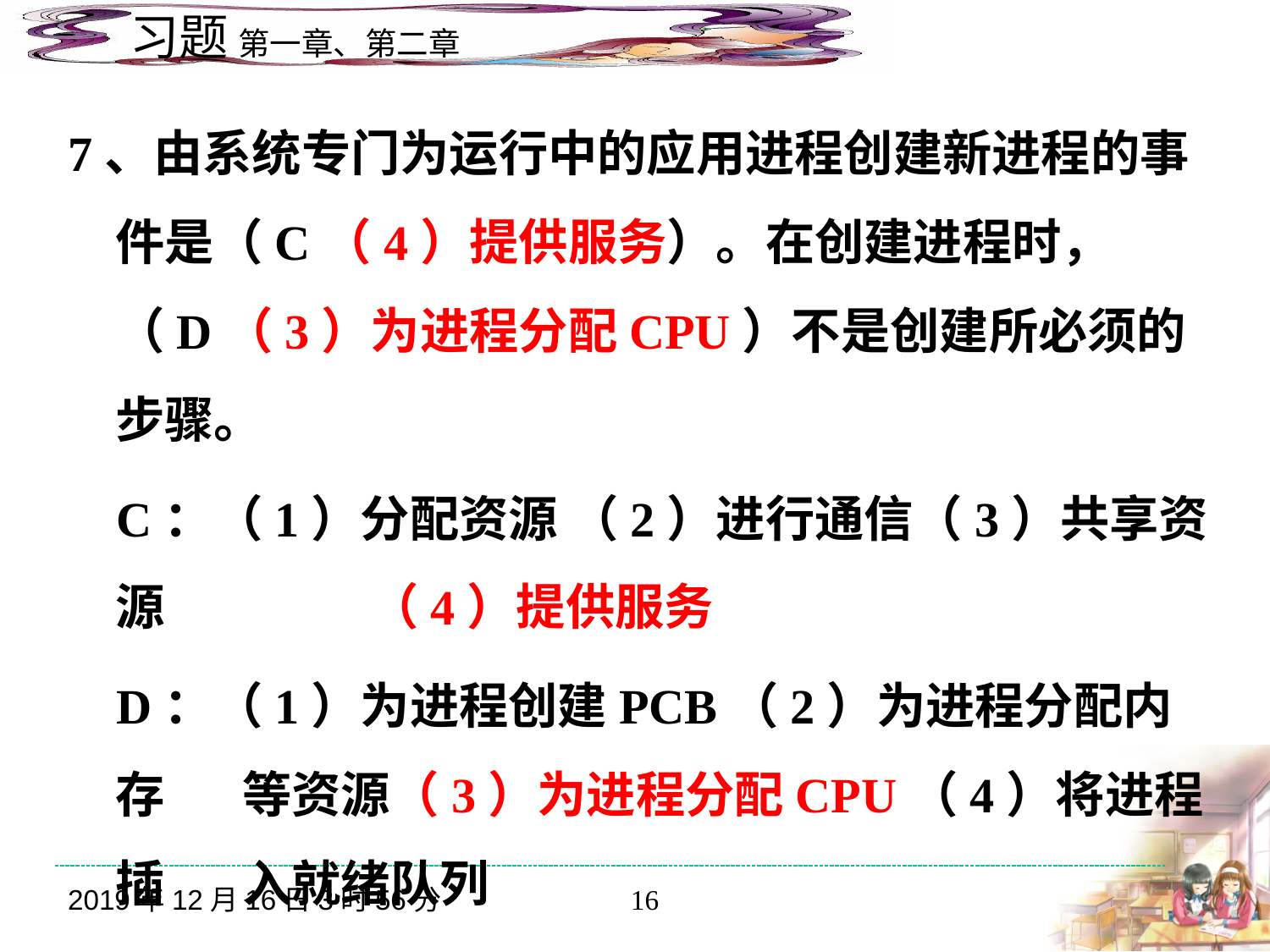

7、由系统专门为运行中的应用进程创建新进程的事件是（C（4）提供服务）。在创建进程时，（D（3）为进程分配CPU）不是创建所必须的步骤。
    C：（1）分配资源 （2）进行通信（3）共享资源       	（4）提供服务
    D：（1）为进程创建PCB（2）为进程分配内存	等资源（3）为进程分配CPU（4）将进程插	入就绪队列

2019年12月16日3时56分
16